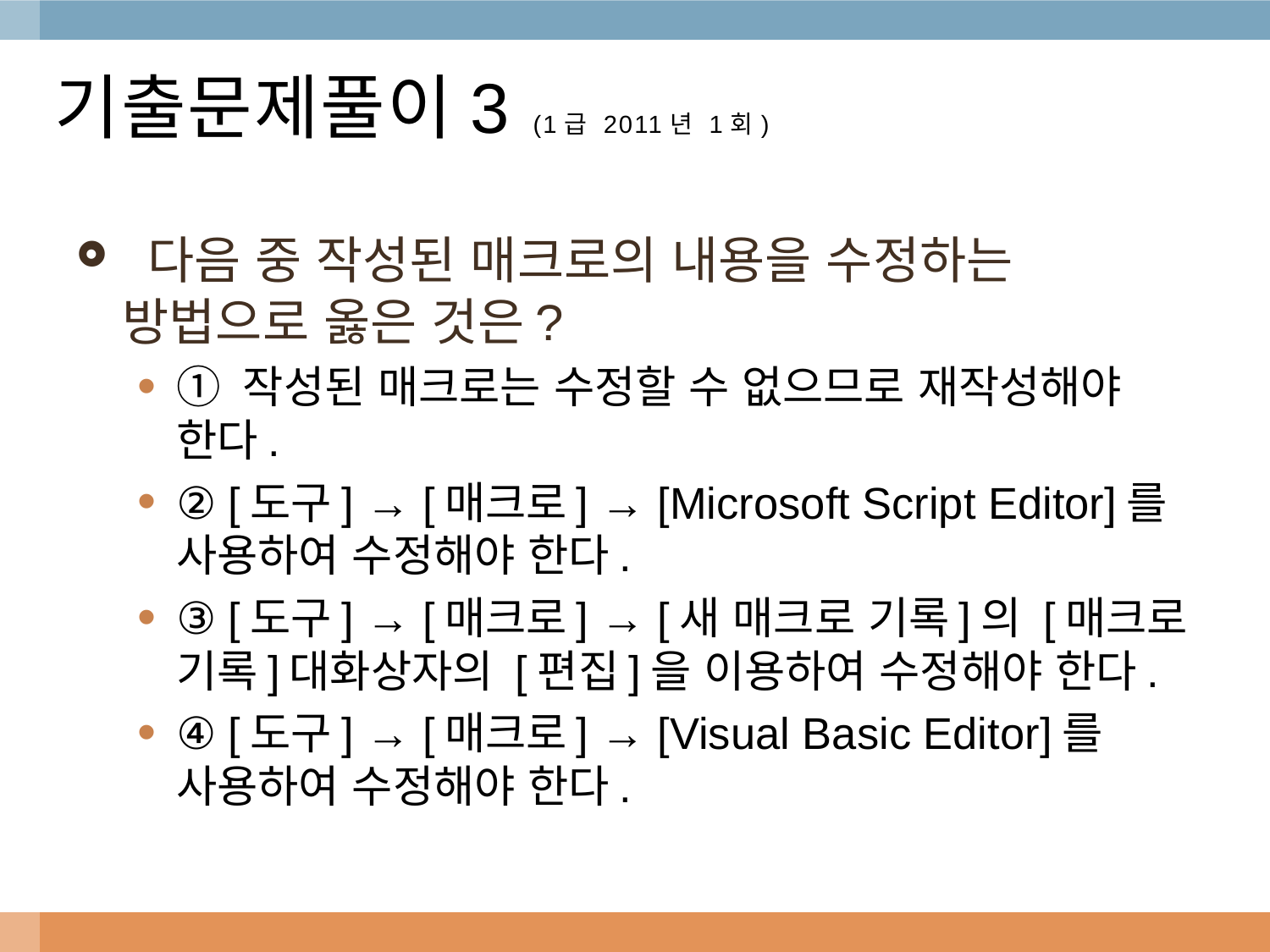

# 기출문제풀이3 (1급 2011년 1회)
 다음 중 작성된 매크로의 내용을 수정하는 방법으로 옳은 것은?
① 작성된 매크로는 수정할 수 없으므로 재작성해야 한다.
② [도구] → [매크로] → [Microsoft Script Editor]를 사용하여 수정해야 한다.
③ [도구] → [매크로] → [새 매크로 기록]의 [매크로 기록]대화상자의 [편집]을 이용하여 수정해야 한다.
④ [도구] → [매크로] → [Visual Basic Editor]를 사용하여 수정해야 한다.